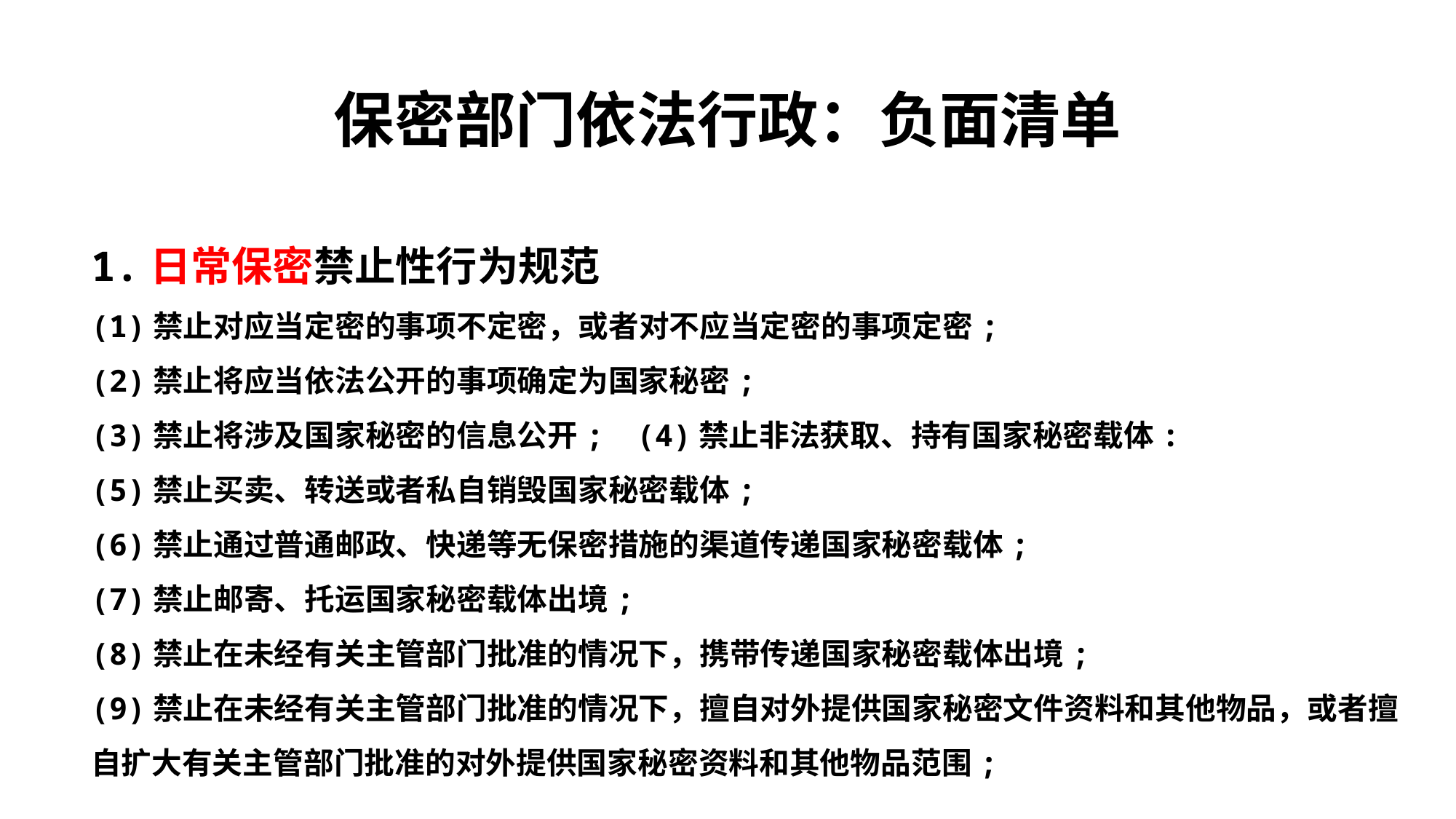

# 保密部门依法行政：负面清单
1.日常保密禁止性行为规范
(1)禁止对应当定密的事项不定密，或者对不应当定密的事项定密;
(2)禁止将应当依法公开的事项确定为国家秘密;
(3)禁止将涉及国家秘密的信息公开;	(4)禁止非法获取、持有国家秘密载体:
(5)禁止买卖、转送或者私自销毁国家秘密载体;
(6)禁止通过普通邮政、快递等无保密措施的渠道传递国家秘密载体;
(7)禁止邮寄、托运国家秘密载体出境;
(8)禁止在未经有关主管部门批准的情况下，携带传递国家秘密载体出境;
(9)禁止在未经有关主管部门批准的情况下，擅自对外提供国家秘密文件资料和其他物品，或者擅自扩大有关主管部门批准的对外提供国家秘密资料和其他物品范围;